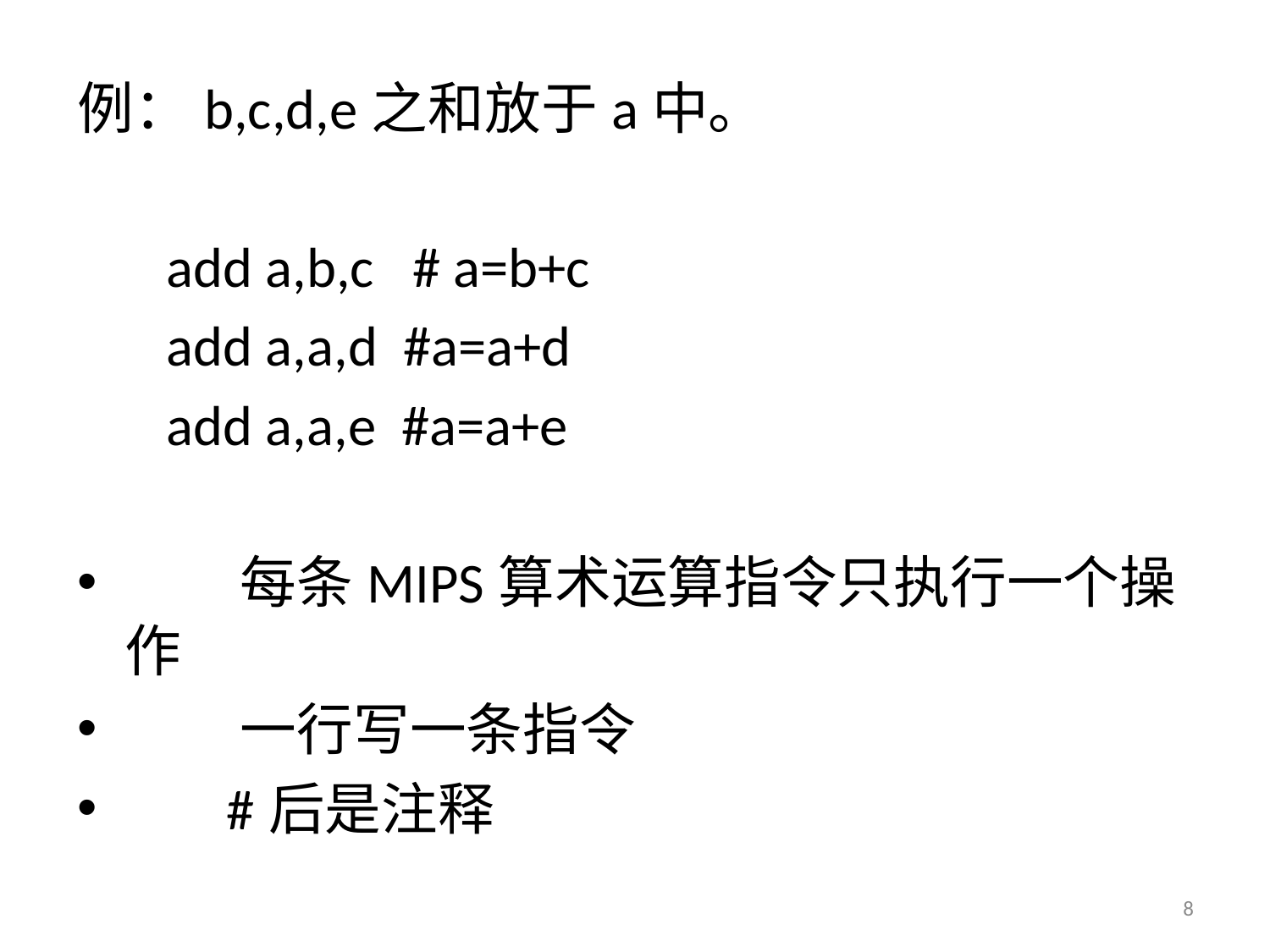

例：b,c,d,e之和放于a中。

       add a,b,c   # a=b+c
       add a,a,d  #a=a+d
       add a,a,e  #a=a+e

        每条MIPS算术运算指令只执行一个操作
        一行写一条指令
        #后是注释
8